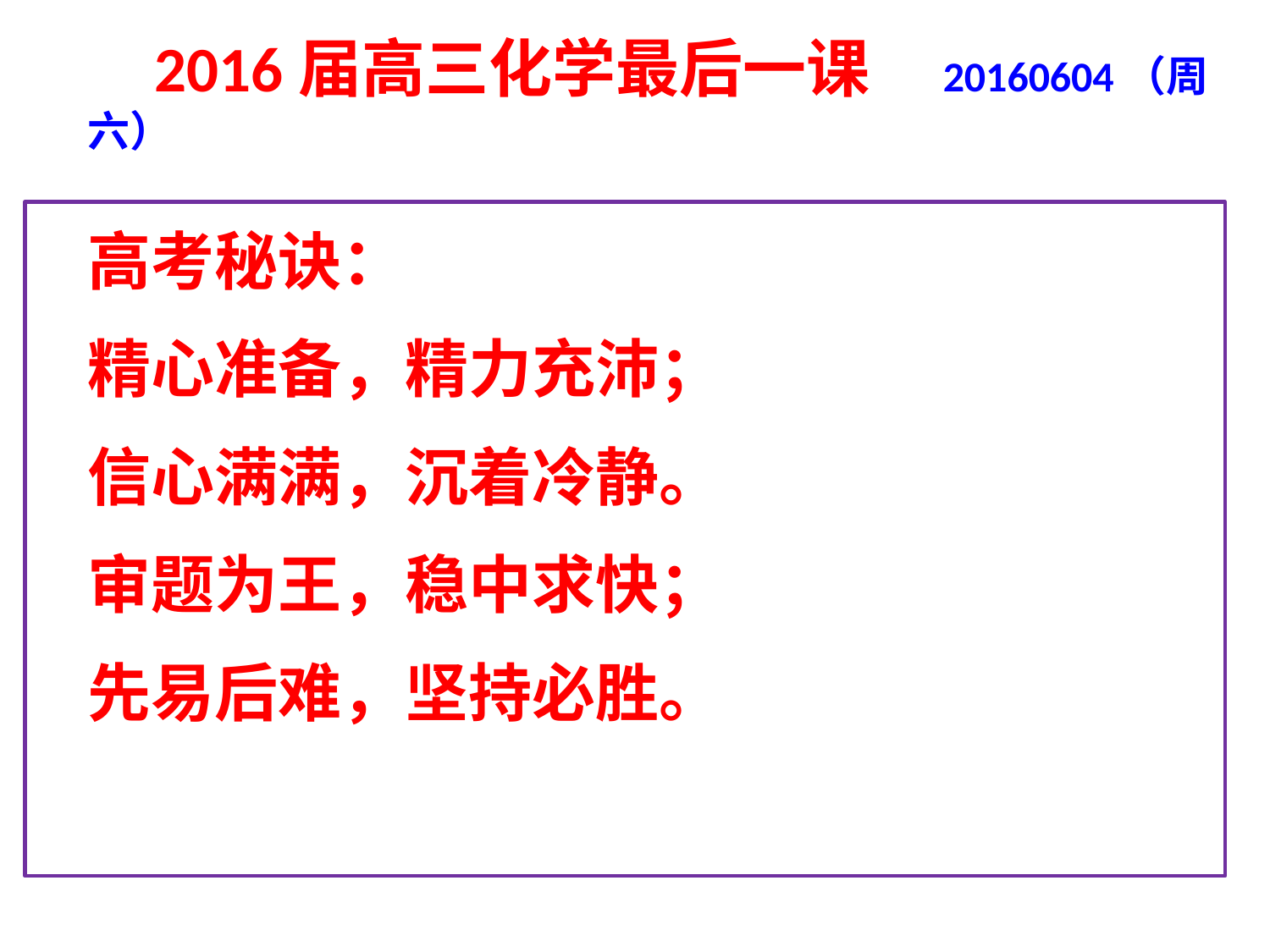

2016届高三化学最后一课    20160604（周六）

高考秘诀：
精心准备，精力充沛；
信心满满，沉着冷静。
审题为王，稳中求快；
先易后难，坚持必胜。